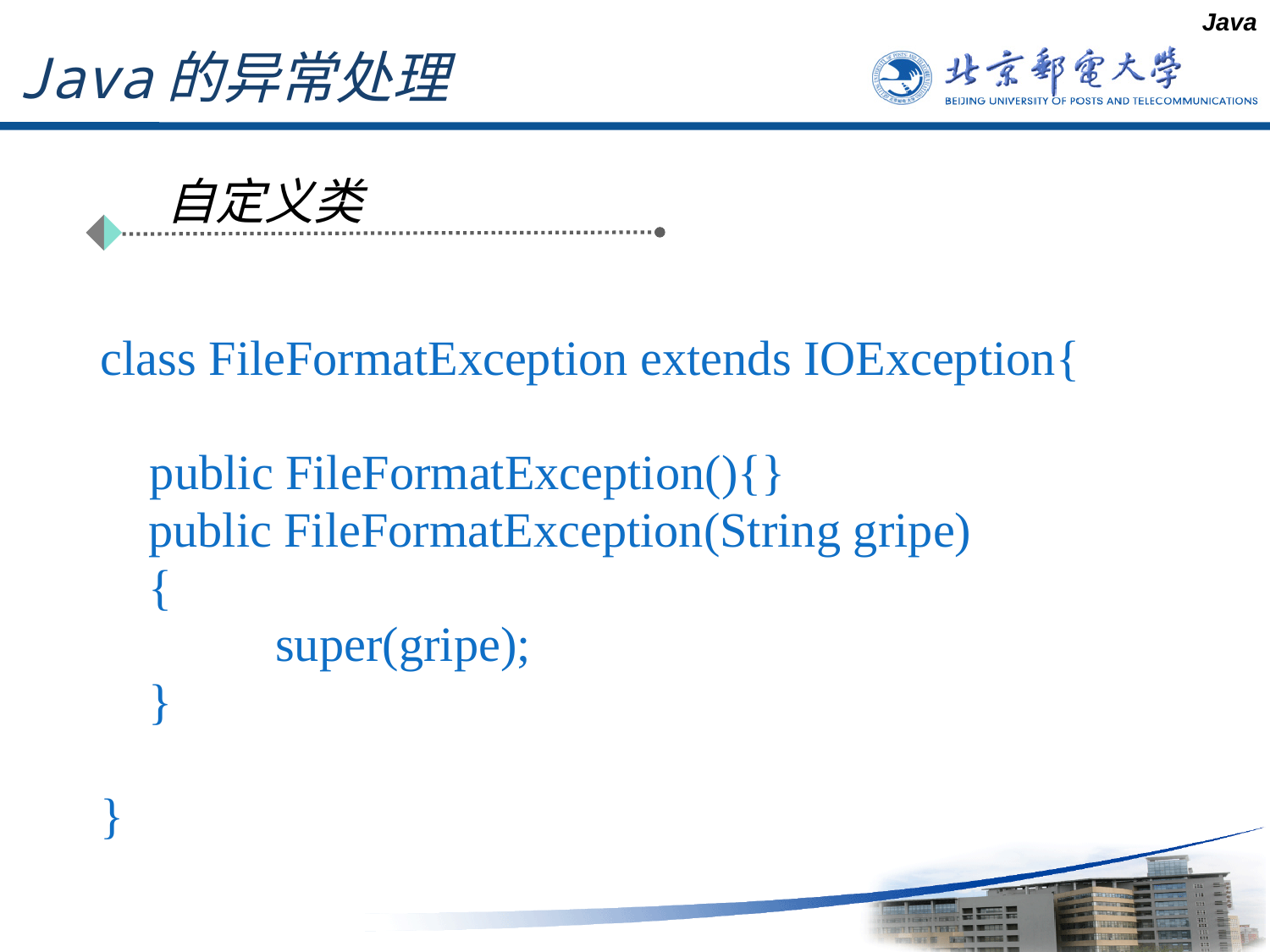

Java
# Java的异常处理

自定义类

class FileFormatException extends IOException{

    public FileFormatException(){}
	public FileFormatException(String gripe)
	{
		super(gripe);
	}

}